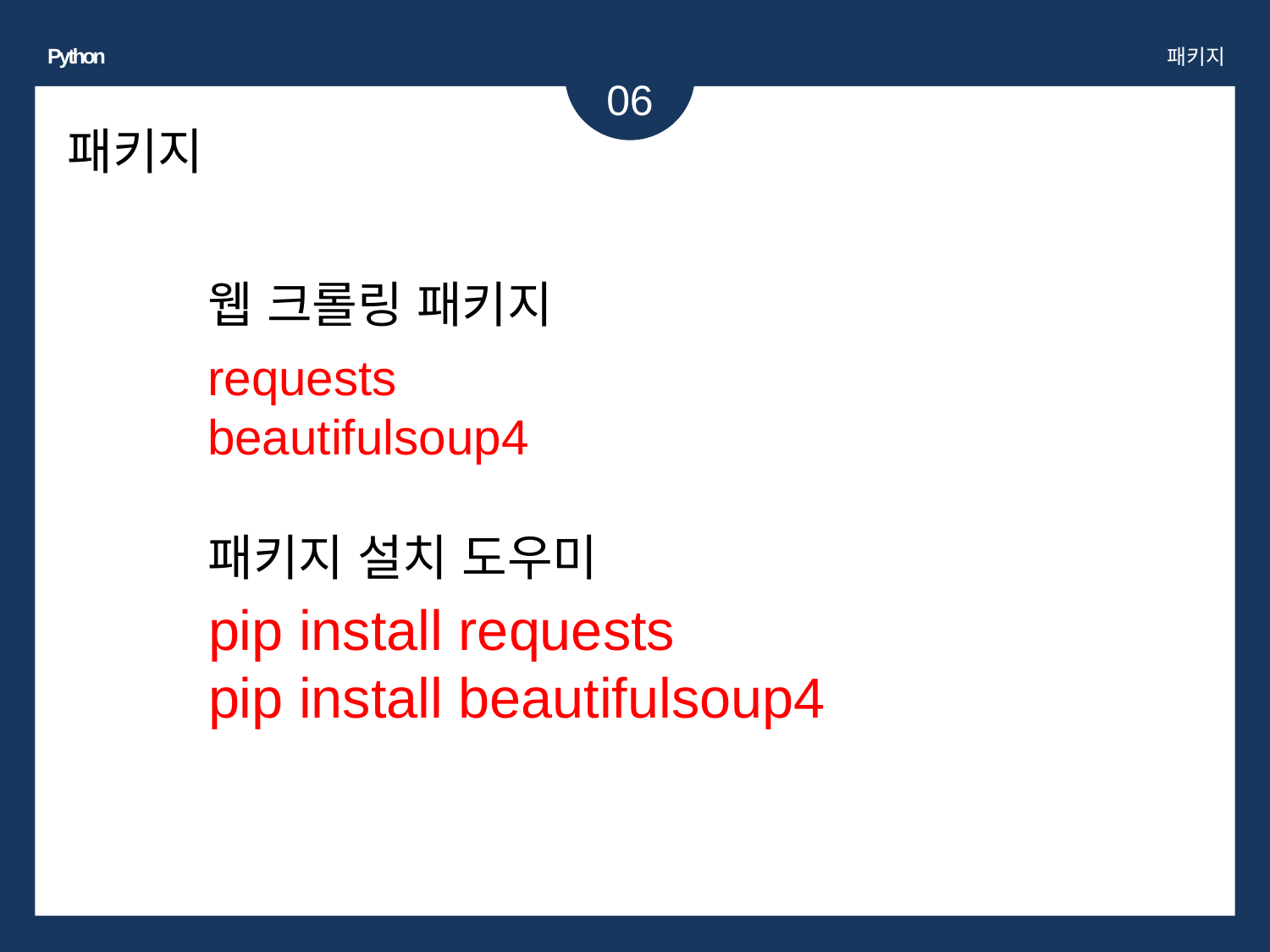

Python
패키지
06

패키지
웹 크롤링 패키지

requests
beautifulsoup4

패키지 설치 도우미
pip install requests
pip install beautifulsoup4